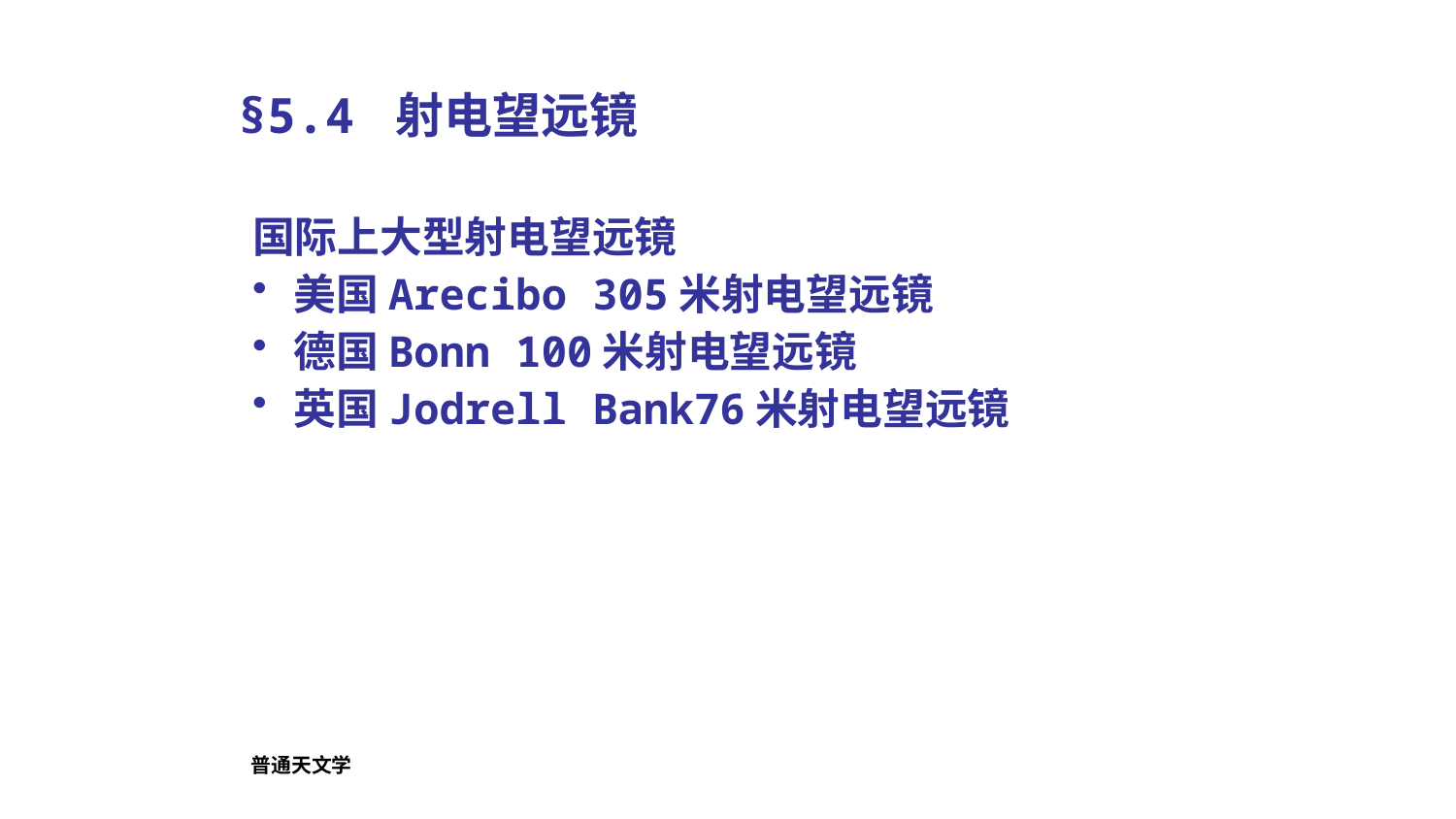

§5.4 射电望远镜
国际上大型射电望远镜
美国Arecibo 305米射电望远镜
德国Bonn 100米射电望远镜
英国Jodrell Bank76米射电望远镜

普通天文学